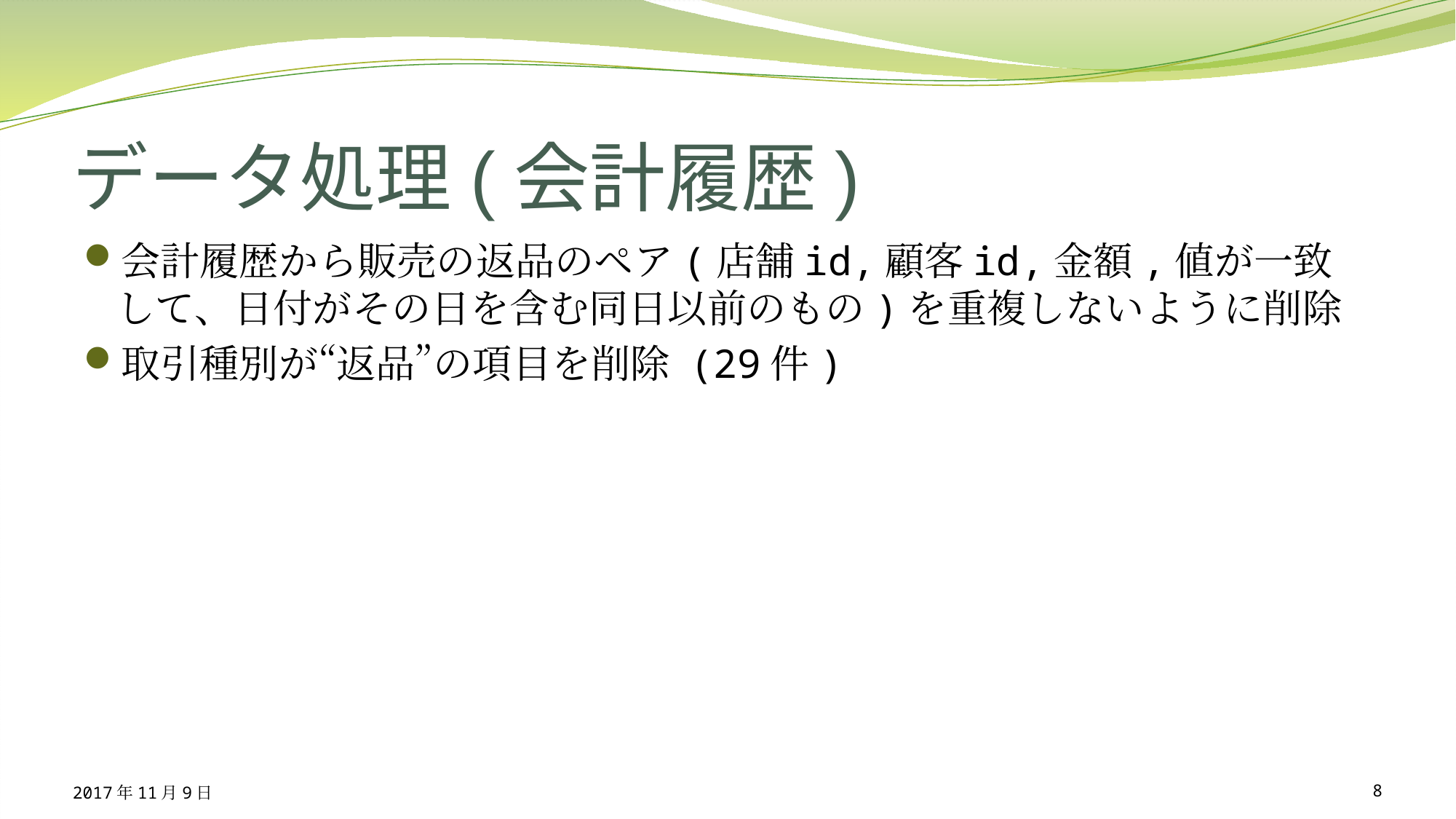

# データ処理(会計履歴)
会計履歴から販売の返品のペア(店舗id,顧客id,金額,値が一致して、日付がその日を含む同日以前のもの)を重複しないように削除
取引種別が“返品”の項目を削除 (29件)

2017年11月9日
8